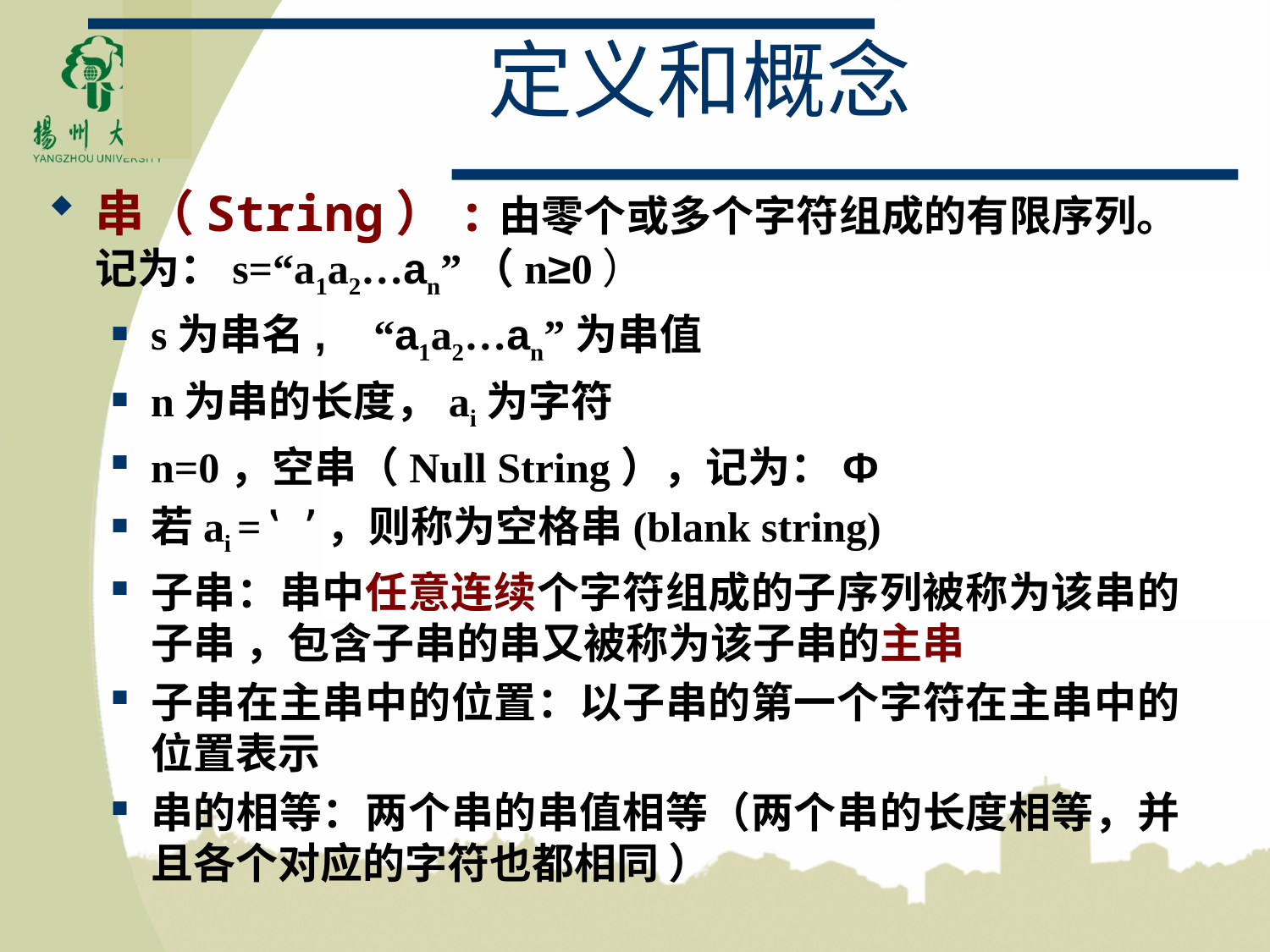

# 定义和概念
串（String）:由零个或多个字符组成的有限序列。记为：s=“a1a2…an”（n≥0）
s为串名,    “a1a2…an”为串值
n为串的长度，ai为字符
n=0，空串（Null String），记为：Ф
若ai = ‘  ’，则称为空格串(blank string)
子串：串中任意连续个字符组成的子序列被称为该串的子串 ，包含子串的串又被称为该子串的主串
子串在主串中的位置：以子串的第一个字符在主串中的位置表示
串的相等：两个串的串值相等（两个串的长度相等，并且各个对应的字符也都相同 ）